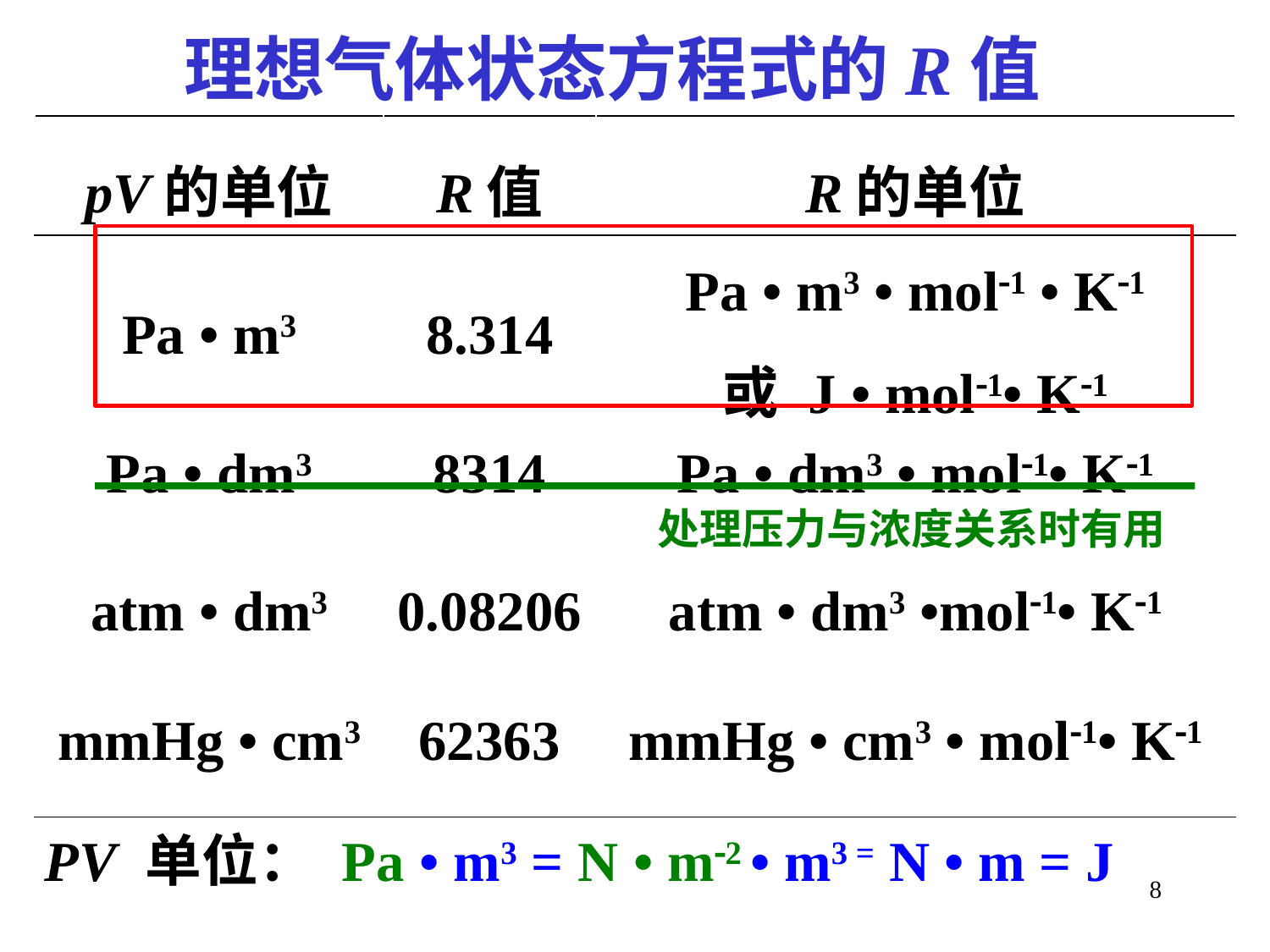

理想气体状态方程式的R值
| pV的单位 | R值 | R的单位 |
| --- | --- | --- |
| Pa • m3 | 8.314 | Pa • m3 • mol−1 • K−1 或 J • mol−1• K−1 |
| Pa • dm3 | 8314 | Pa • dm3 • mol−1• K−1 |
| atm • dm3 | 0.08206 | atm • dm3 •mol−1• K−1 |
| mmHg • cm3 | 62363 | mmHg • cm3 • mol−1• K−1 |

处理压力与浓度关系时有用
PV 单位： Pa • m3 = N • m−2 • m3 = N • m = J
8